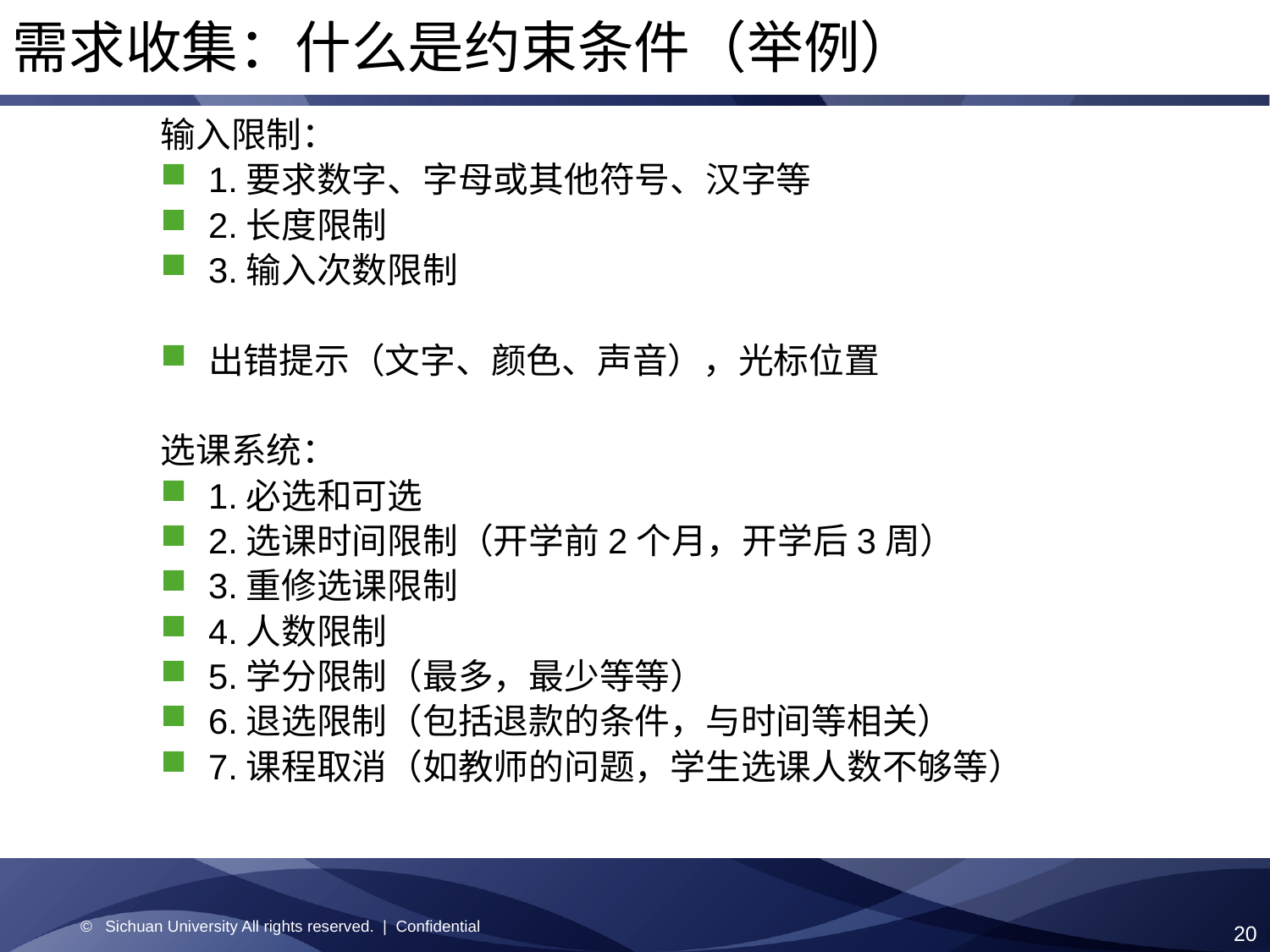

需求收集：什么是约束条件（举例）
输入限制：
1.要求数字、字母或其他符号、汉字等
2.长度限制
3.输入次数限制

出错提示（文字、颜色、声音），光标位置

选课系统：
1.必选和可选
2.选课时间限制（开学前2个月，开学后3周）
3.重修选课限制
4.人数限制
5.学分限制（最多，最少等等）
6.退选限制（包括退款的条件，与时间等相关）
7.课程取消（如教师的问题，学生选课人数不够等）

©   Sichuan University All rights reserved.  |  Confidential
20